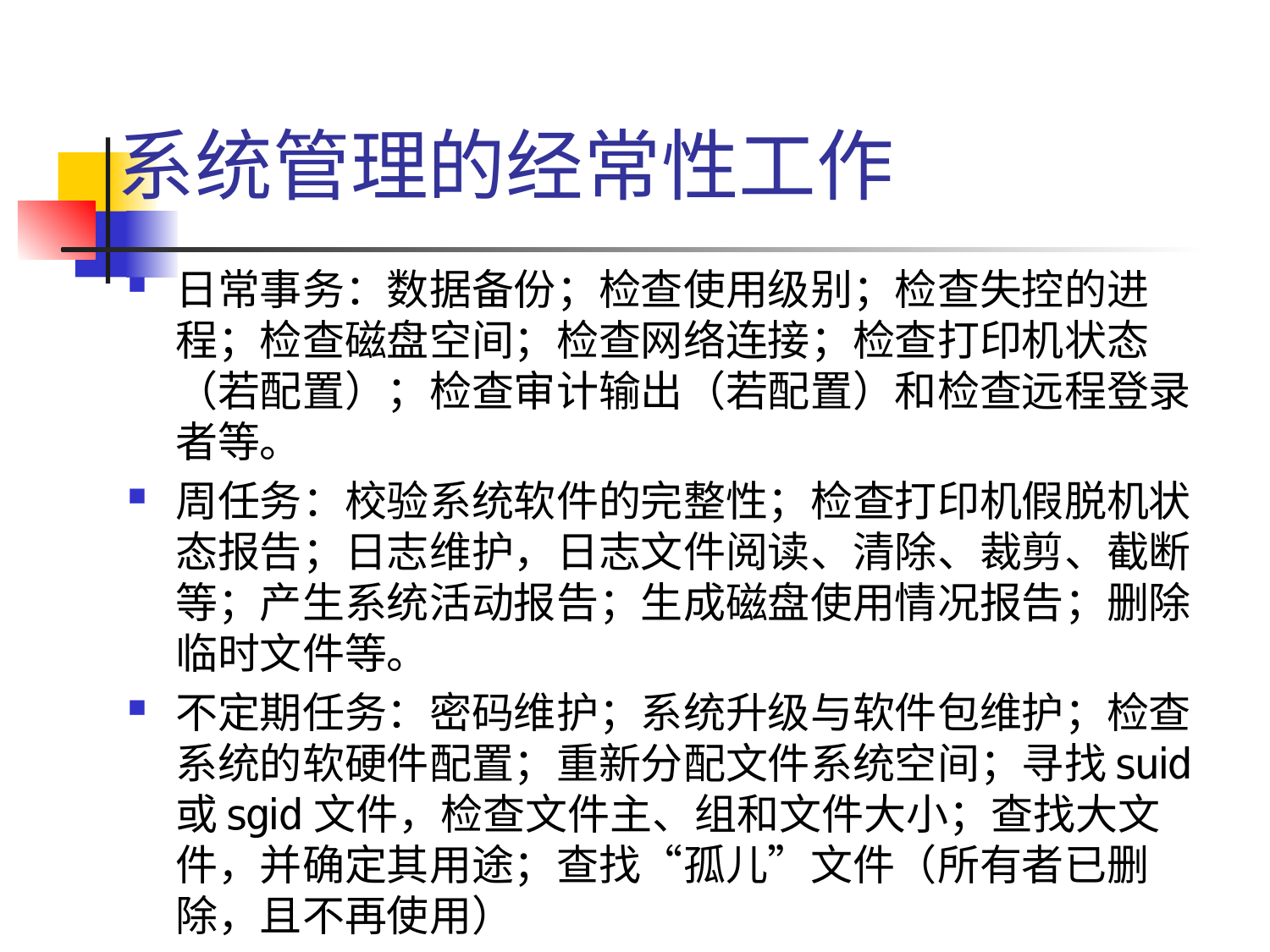

# 系统管理的经常性工作
日常事务：数据备份；检查使用级别；检查失控的进程；检查磁盘空间；检查网络连接；检查打印机状态（若配置）；检查审计输出（若配置）和检查远程登录者等。
周任务：校验系统软件的完整性；检查打印机假脱机状态报告；日志维护，日志文件阅读、清除、裁剪、截断等；产生系统活动报告；生成磁盘使用情况报告；删除临时文件等。
不定期任务：密码维护；系统升级与软件包维护；检查系统的软硬件配置；重新分配文件系统空间；寻找suid或sgid文件，检查文件主、组和文件大小；查找大文件，并确定其用途；查找“孤儿”文件（所有者已删除，且不再使用）